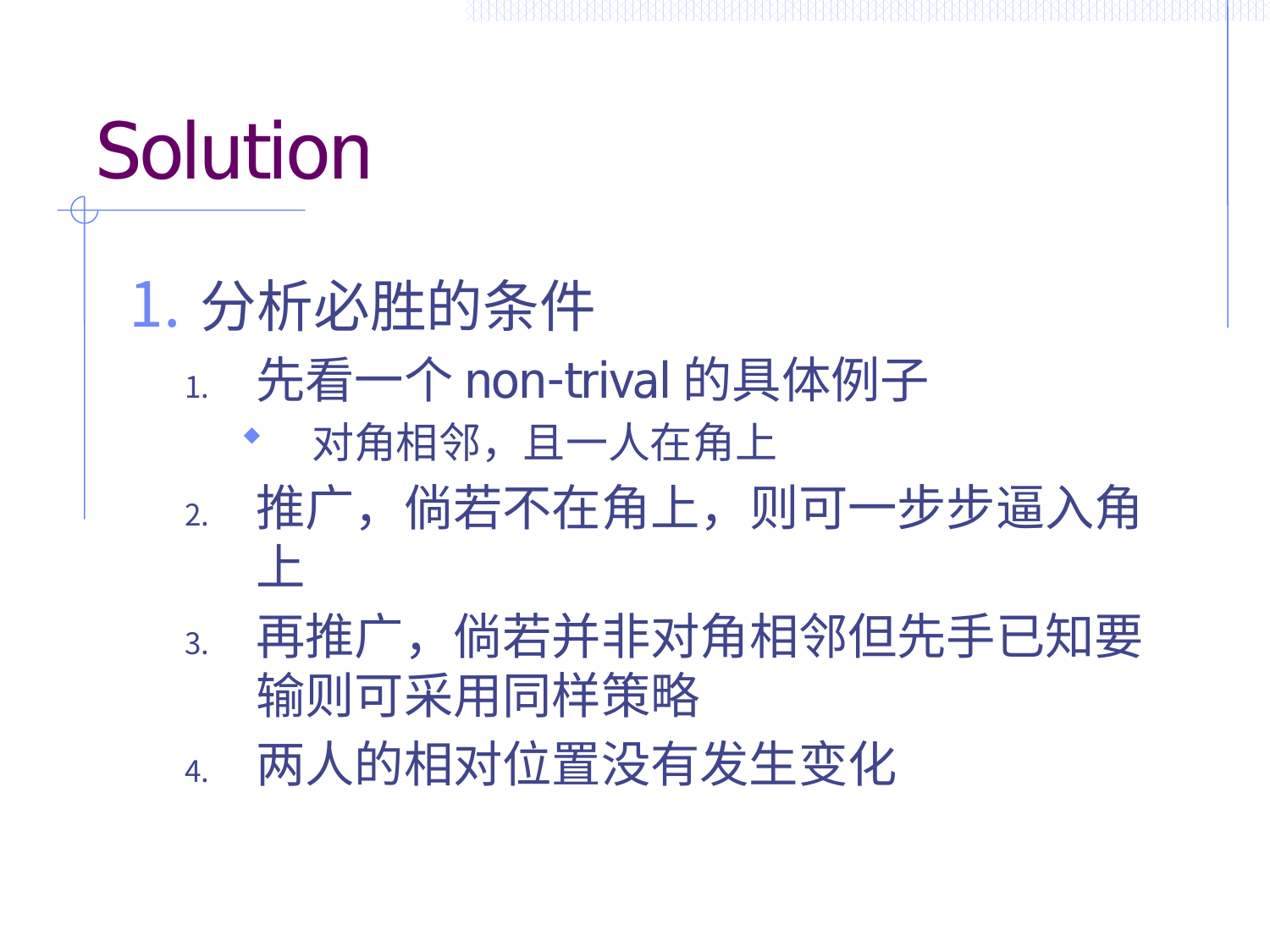

# Solution
分析必胜的条件
先看一个non-trival的具体例子
对角相邻，且一人在角上
推广，倘若不在角上，则可一步步逼入角上
再推广，倘若并非对角相邻但先手已知要输则可采用同样策略
两人的相对位置没有发生变化